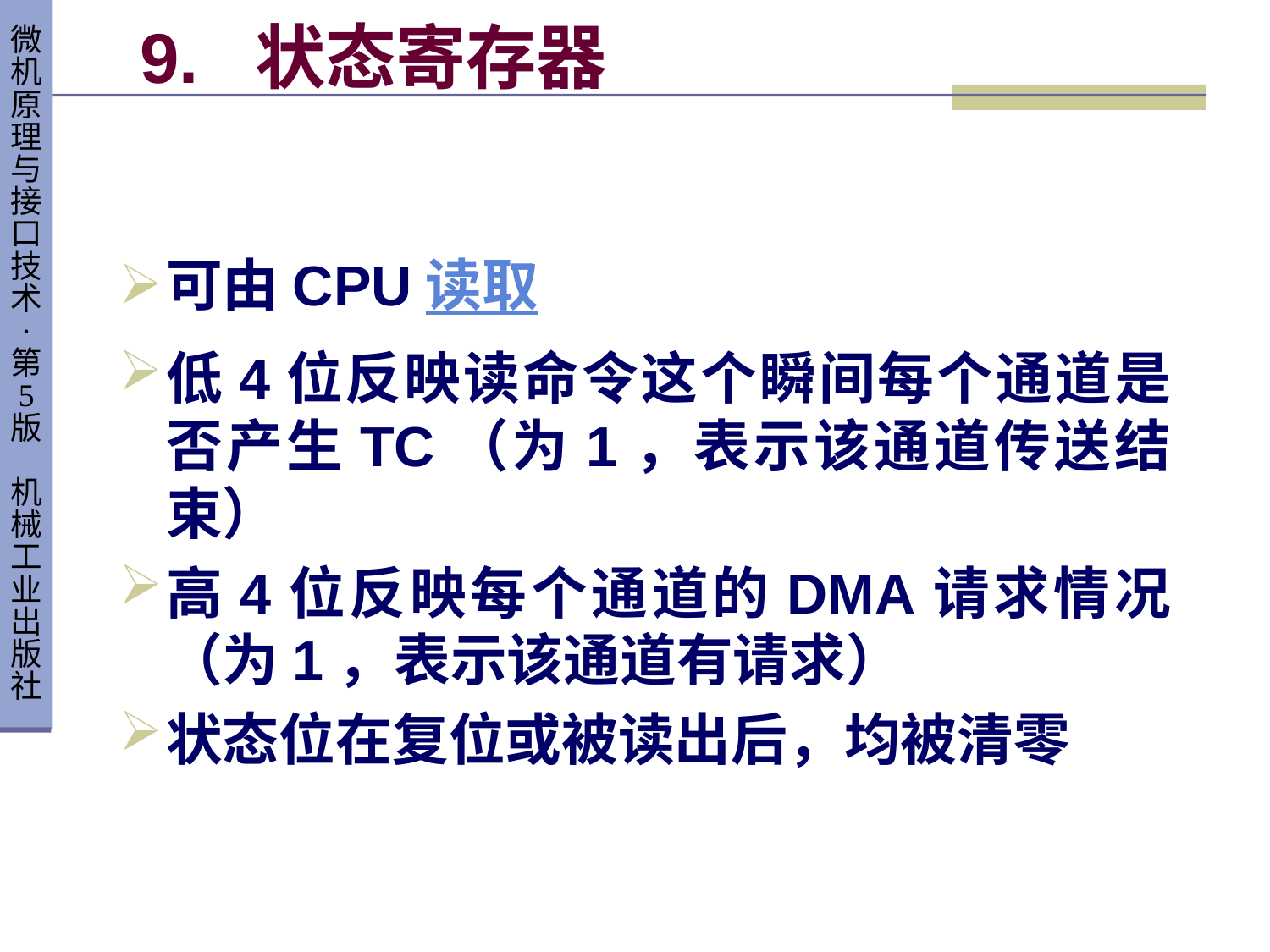

# 9.  状态寄存器
可由CPU读取
低4位反映读命令这个瞬间每个通道是否产生TC（为1，表示该通道传送结束）
高4位反映每个通道的DMA请求情况（为1，表示该通道有请求）
状态位在复位或被读出后，均被清零